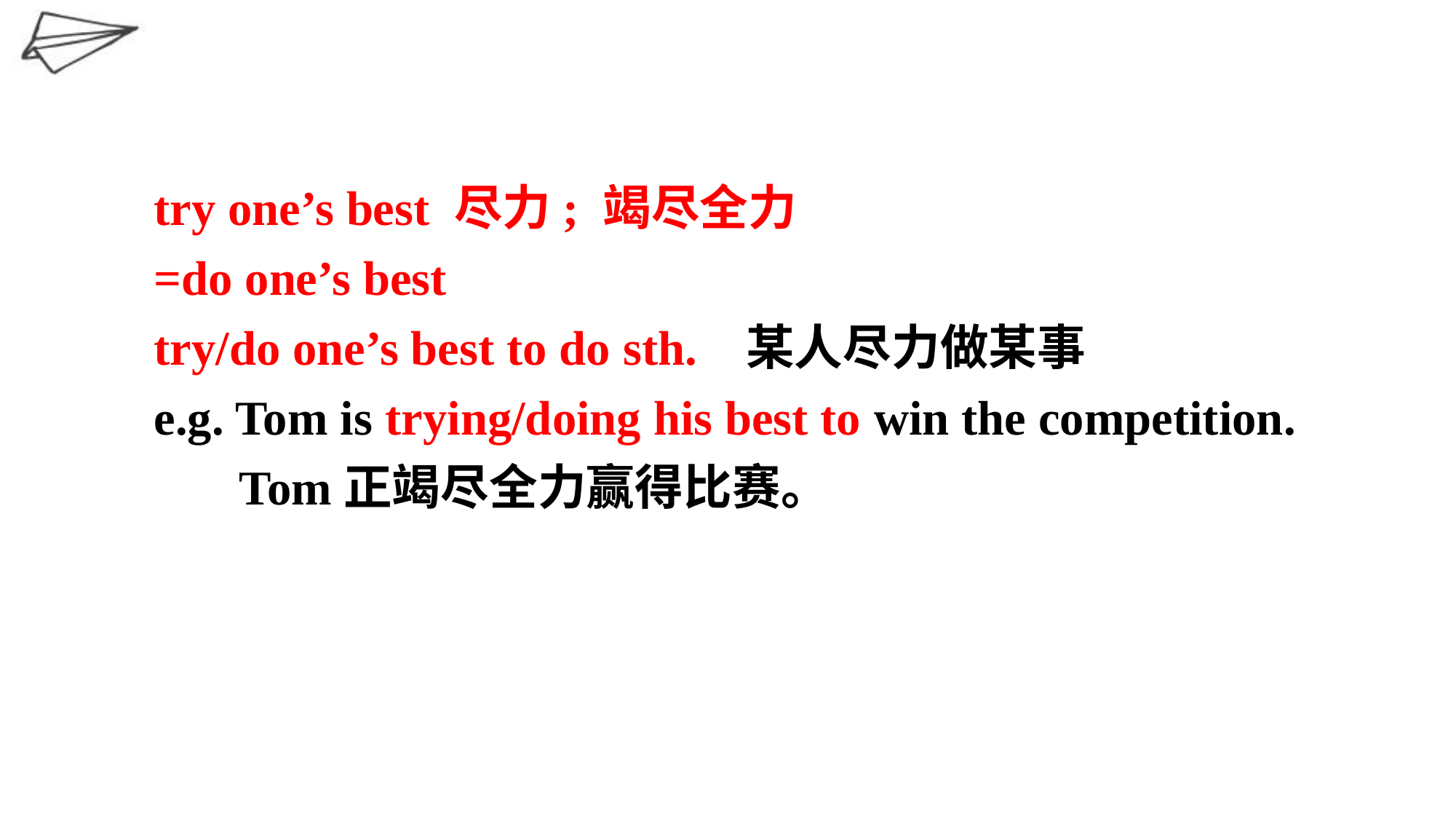

try one’s best 尽力; 竭尽全力
=do one’s best
try/do one’s best to do sth.   某人尽力做某事
e.g. Tom is trying/doing his best to win the competition.
       Tom正竭尽全力赢得比赛。